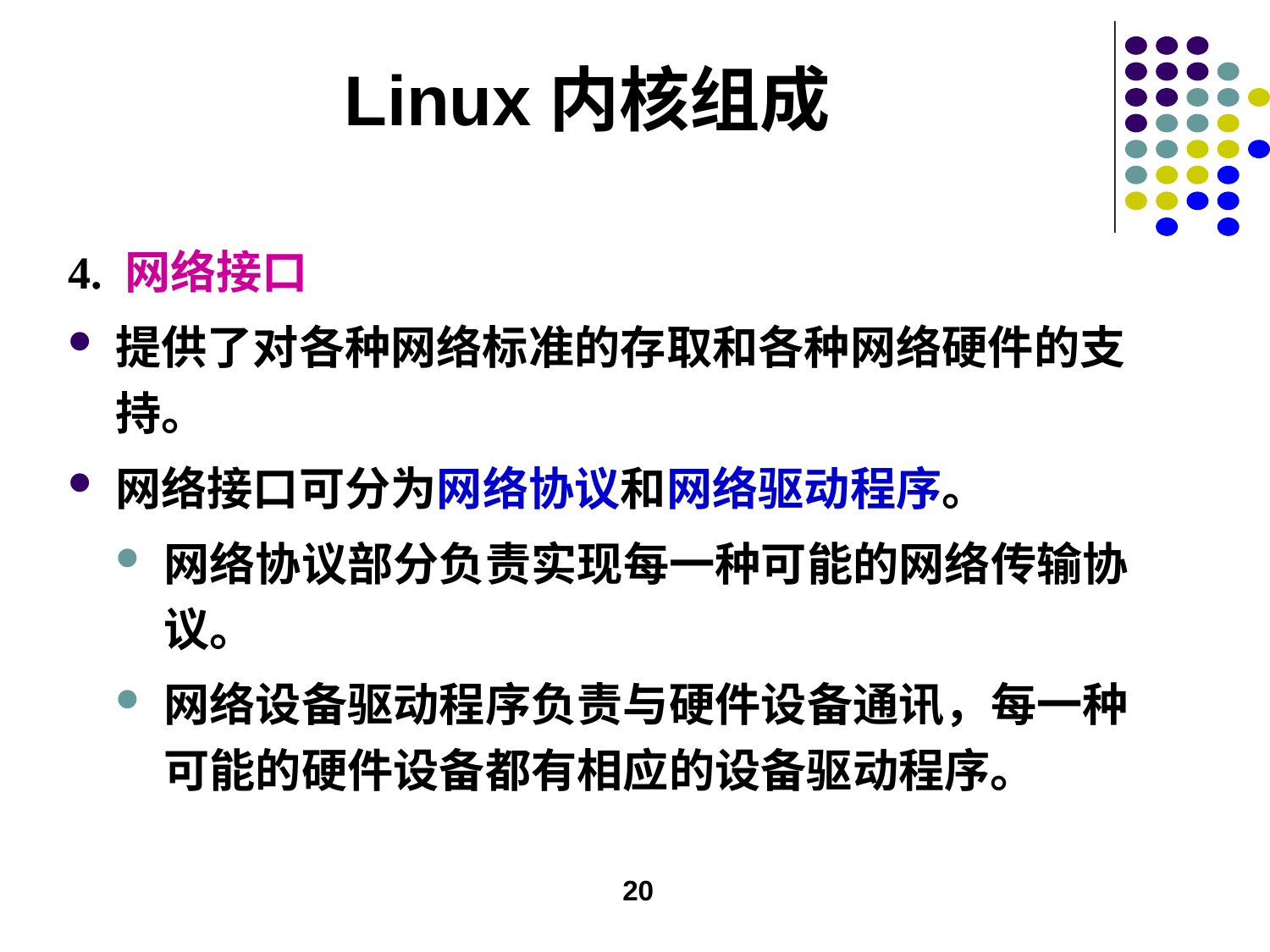

# Linux内核组成
4. 网络接口
提供了对各种网络标准的存取和各种网络硬件的支持。
网络接口可分为网络协议和网络驱动程序。
网络协议部分负责实现每一种可能的网络传输协议。
网络设备驱动程序负责与硬件设备通讯，每一种可能的硬件设备都有相应的设备驱动程序。

20